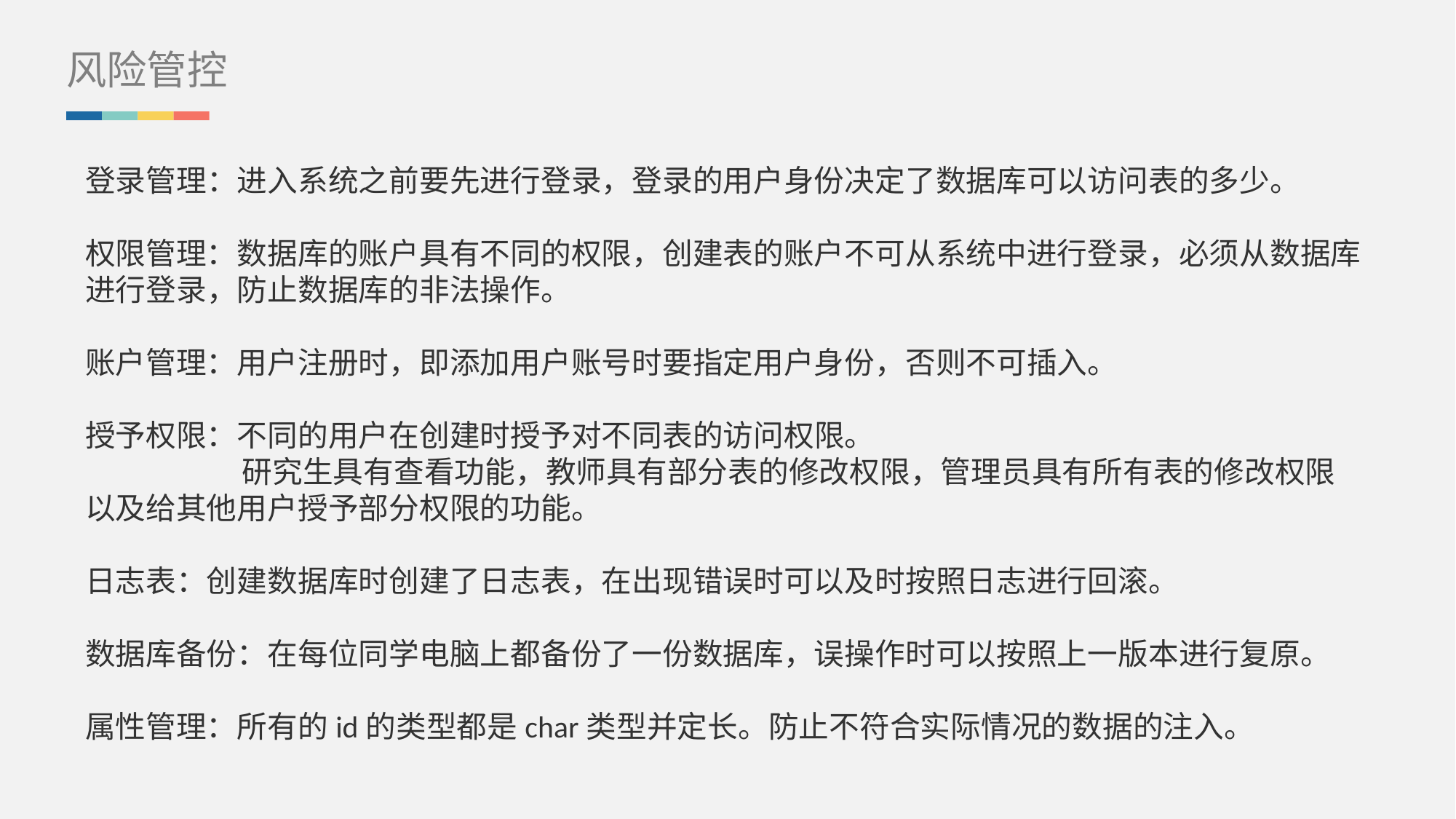

风险管控

登录管理：进入系统之前要先进行登录，登录的用户身份决定了数据库可以访问表的多少。

权限管理：数据库的账户具有不同的权限，创建表的账户不可从系统中进行登录，必须从数据库进行登录，防止数据库的非法操作。

账户管理：用户注册时，即添加用户账号时要指定用户身份，否则不可插入。

授予权限：不同的用户在创建时授予对不同表的访问权限。
	      研究生具有查看功能，教师具有部分表的修改权限，管理员具有所有表的修改权限以及给其他用户授予部分权限的功能。

日志表：创建数据库时创建了日志表，在出现错误时可以及时按照日志进行回滚。

数据库备份：在每位同学电脑上都备份了一份数据库，误操作时可以按照上一版本进行复原。

属性管理：所有的id的类型都是char类型并定长。防止不符合实际情况的数据的注入。